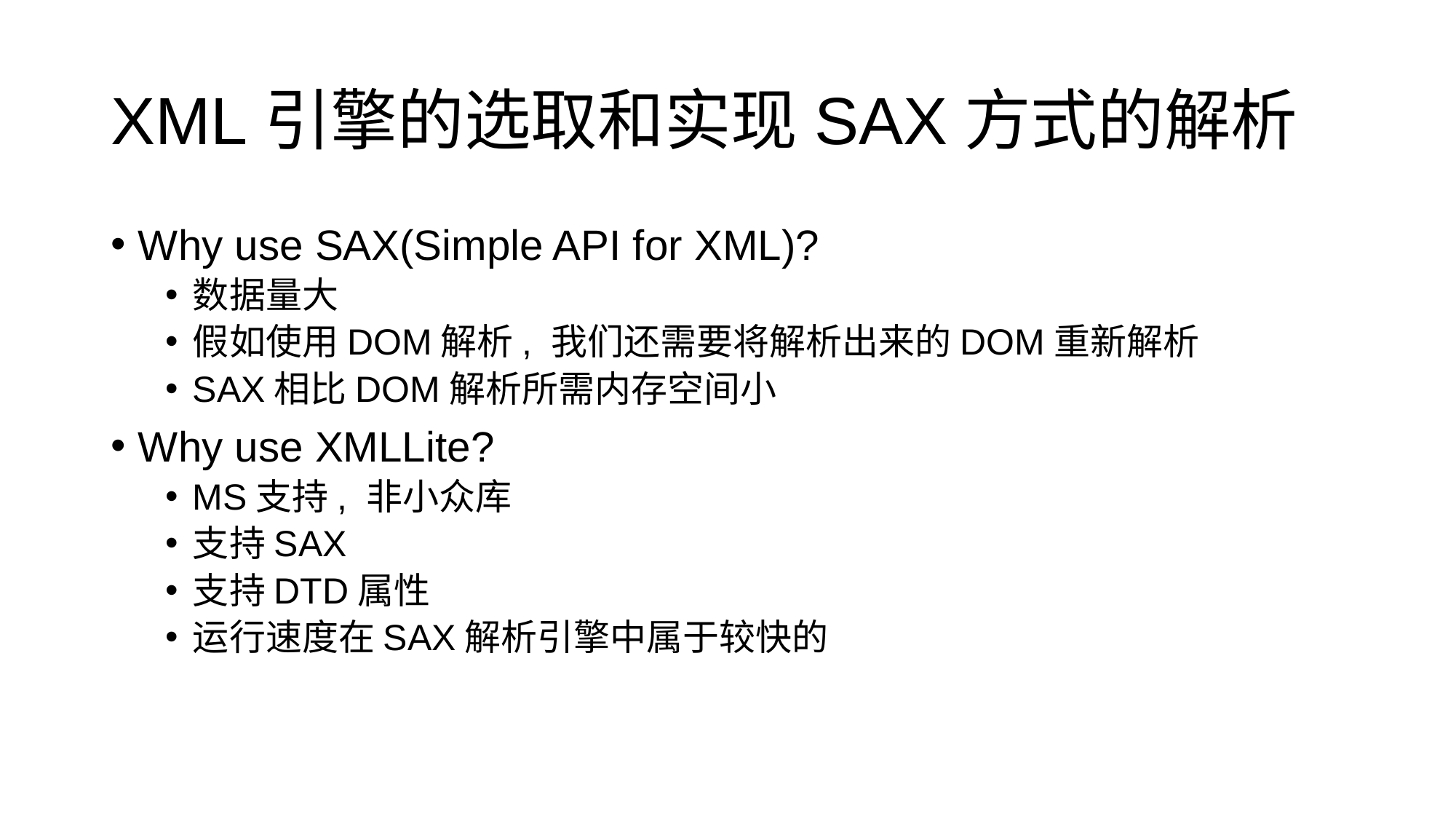

# XML引擎的选取和实现SAX方式的解析
Why use SAX(Simple API for XML)?
数据量大
假如使用DOM解析, 我们还需要将解析出来的DOM重新解析
SAX相比DOM解析所需内存空间小
Why use XMLLite?
MS支持, 非小众库
支持SAX
支持DTD属性
运行速度在SAX解析引擎中属于较快的